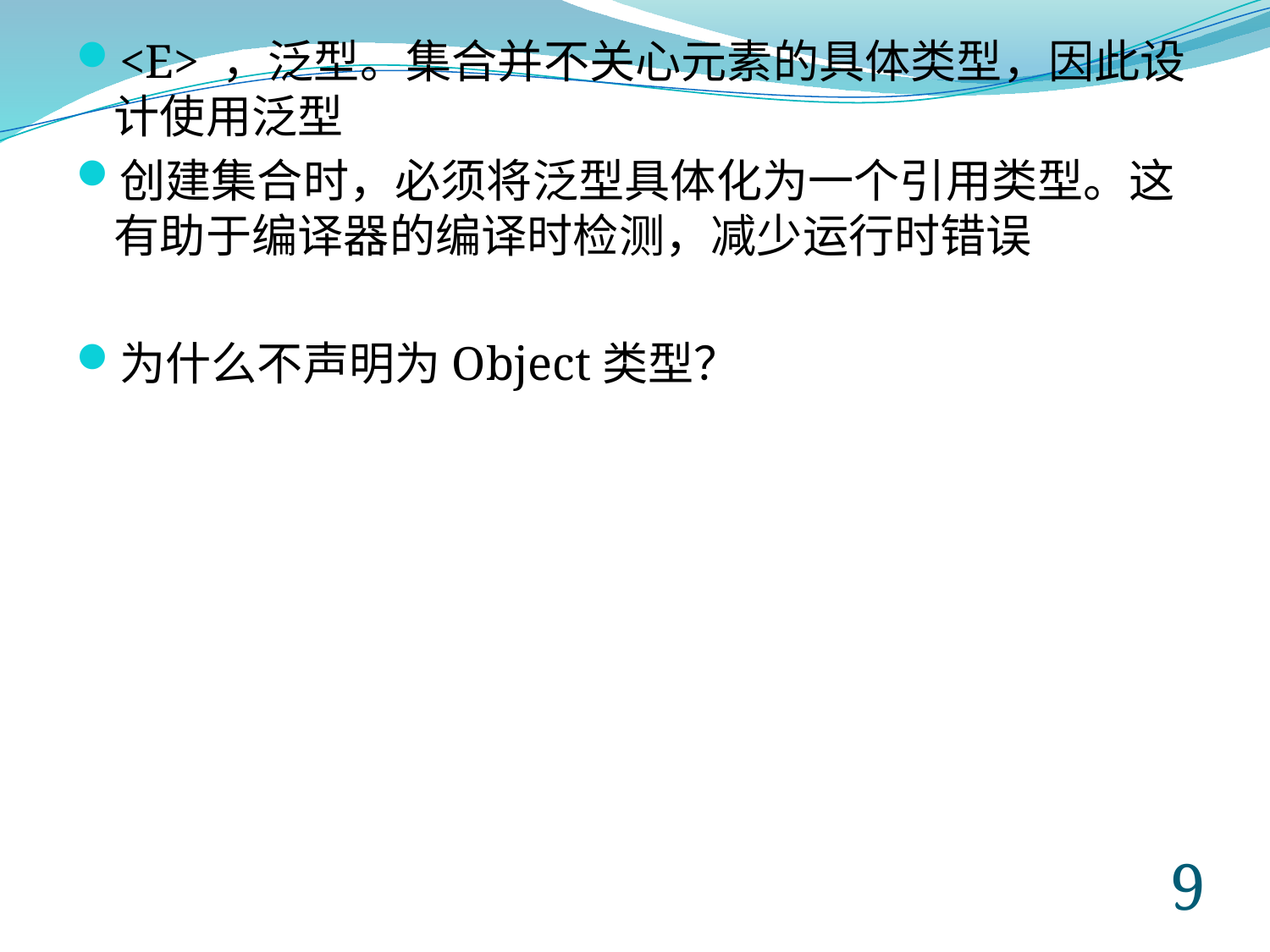

<E> ，泛型。集合并不关心元素的具体类型，因此设计使用泛型
创建集合时，必须将泛型具体化为一个引用类型。这有助于编译器的编译时检测，减少运行时错误

为什么不声明为Object类型？

9